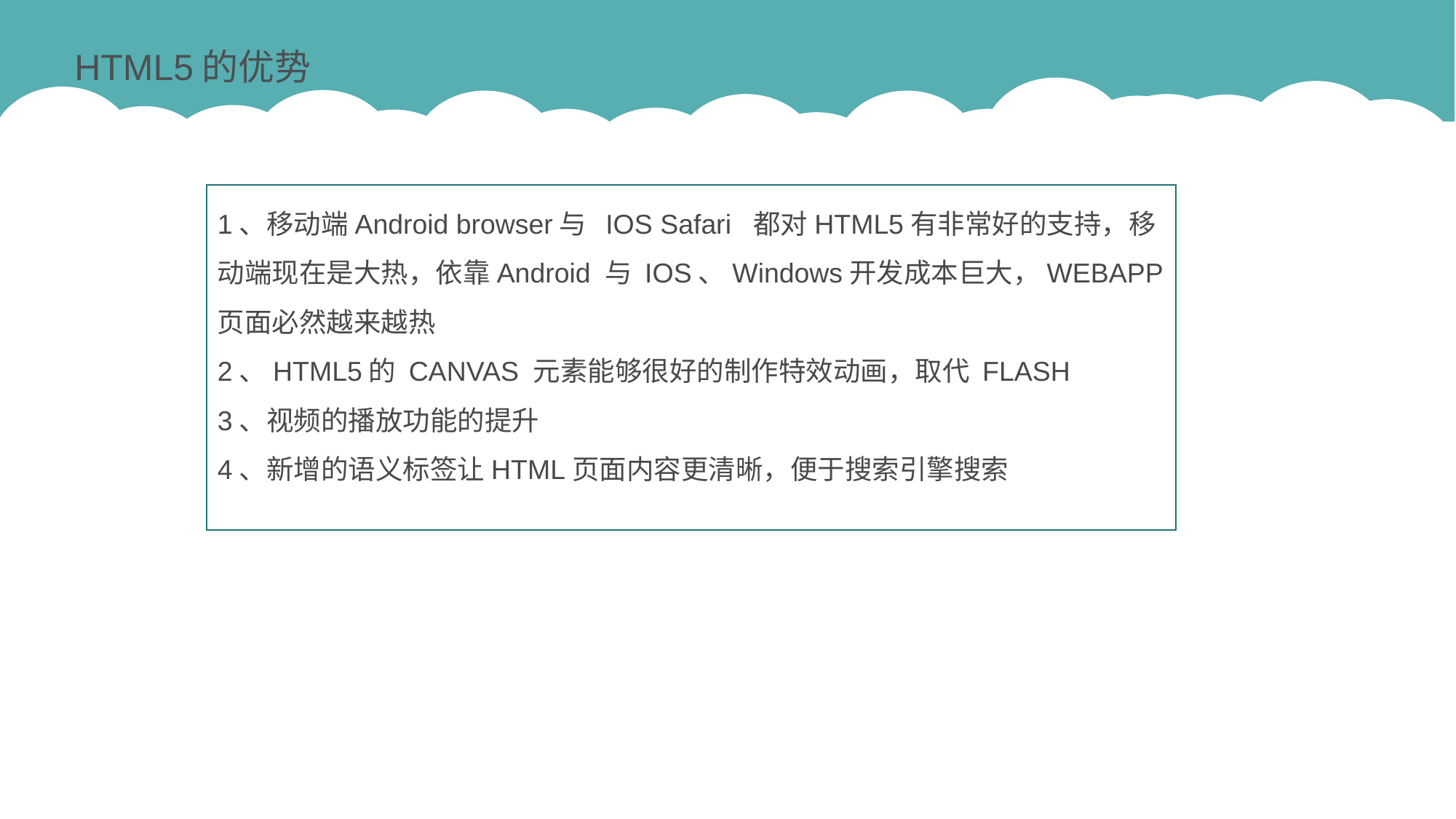

HTML5的优势
1、移动端Android browser与  IOS Safari  都对HTML5有非常好的支持，移动端现在是大热，依靠Android 与 IOS、Windows开发成本巨大，WEBAPP页面必然越来越热
2、HTML5的 CANVAS 元素能够很好的制作特效动画，取代 FLASH
3、视频的播放功能的提升
4、新增的语义标签让HTML页面内容更清晰，便于搜索引擎搜索